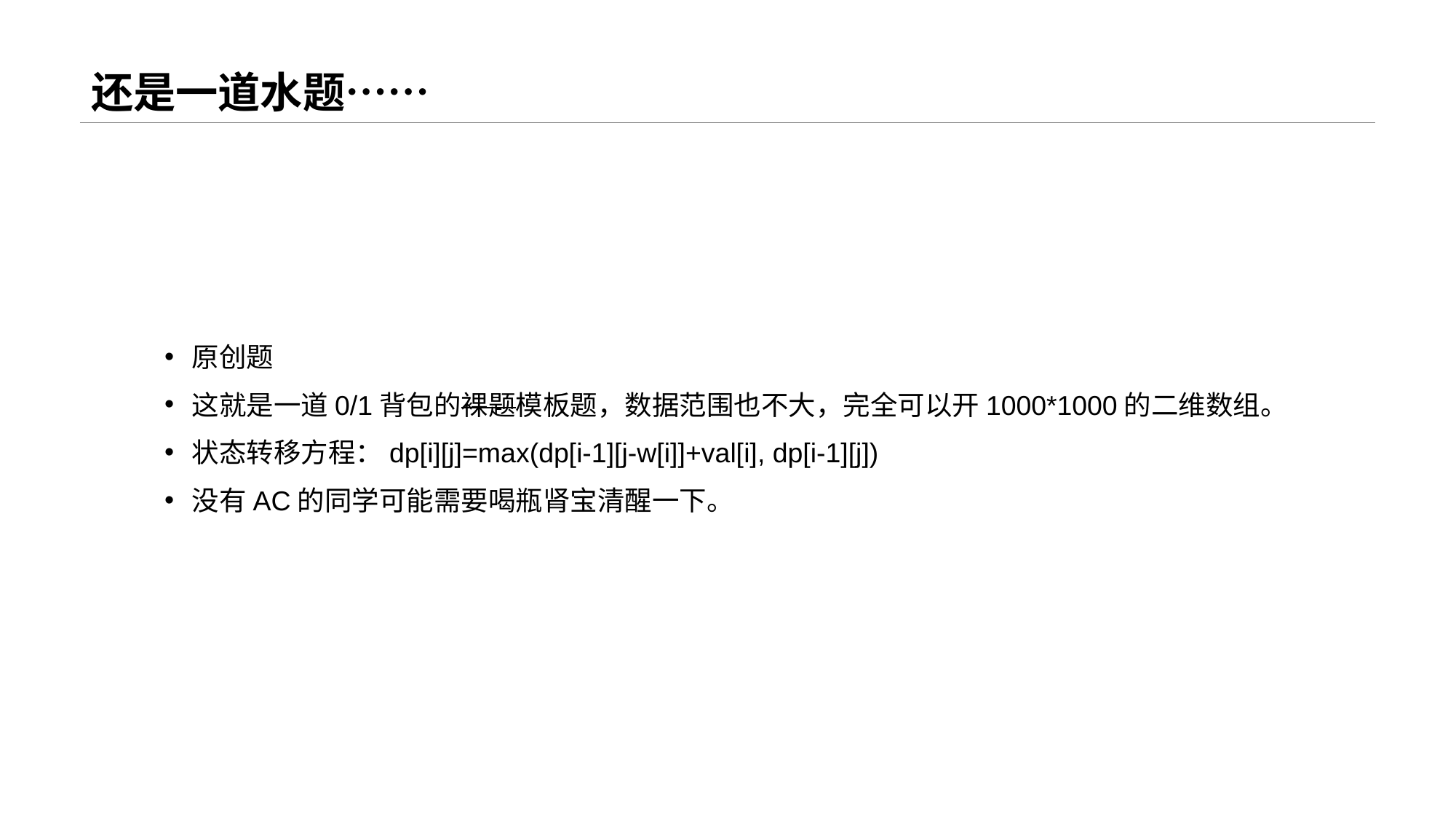

# 还是一道水题……

原创题
这就是一道0/1背包的裸题模板题，数据范围也不大，完全可以开1000*1000的二维数组。
状态转移方程：dp[i][j]=max(dp[i-1][j-w[i]]+val[i], dp[i-1][j])
没有AC的同学可能需要喝瓶肾宝清醒一下。